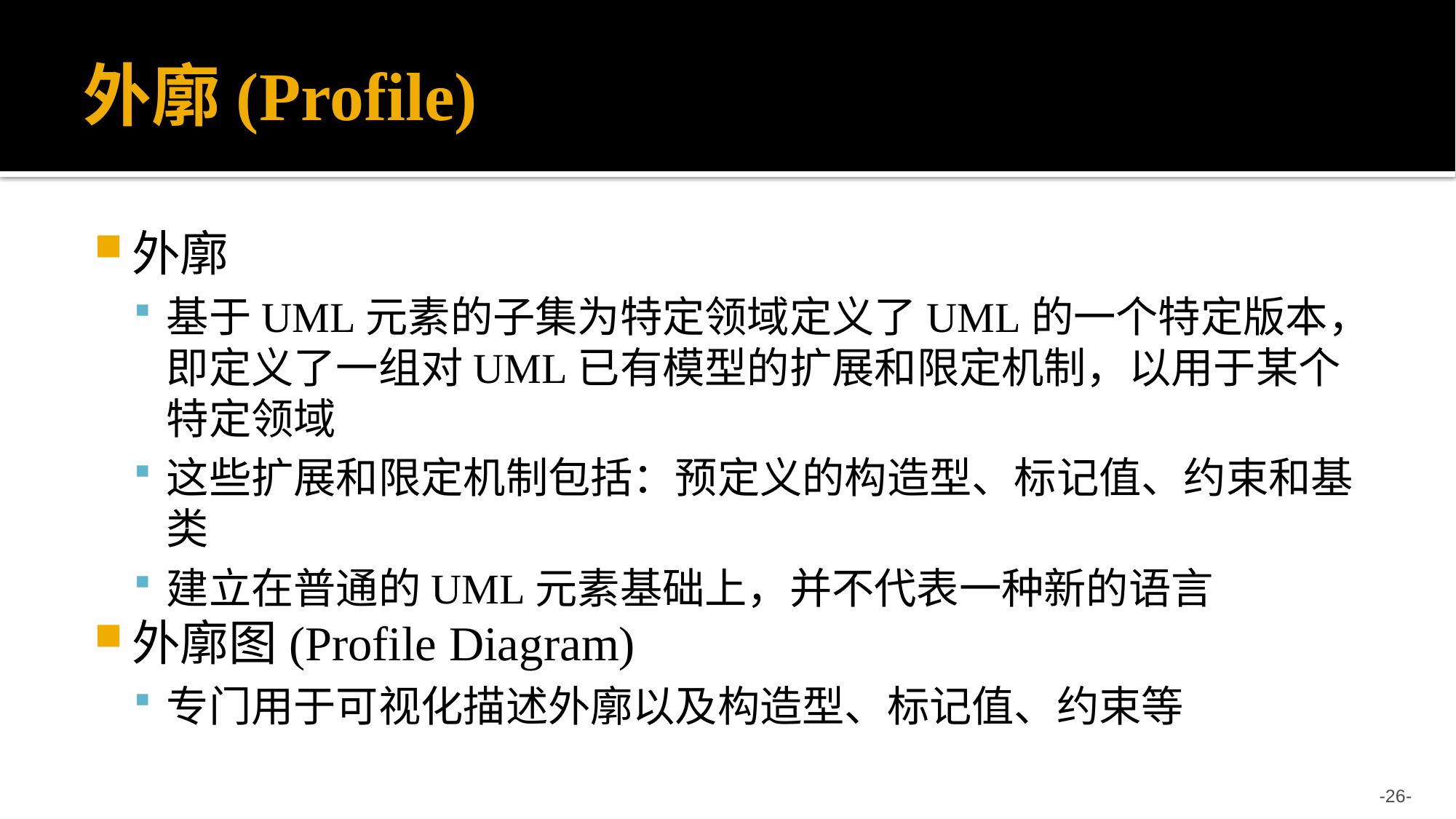

# 外廓(Profile)
外廓
基于UML元素的子集为特定领域定义了UML的一个特定版本，即定义了一组对UML已有模型的扩展和限定机制，以用于某个特定领域
这些扩展和限定机制包括：预定义的构造型、标记值、约束和基类
建立在普通的UML元素基础上，并不代表一种新的语言
外廓图(Profile Diagram)
专门用于可视化描述外廓以及构造型、标记值、约束等
-26-